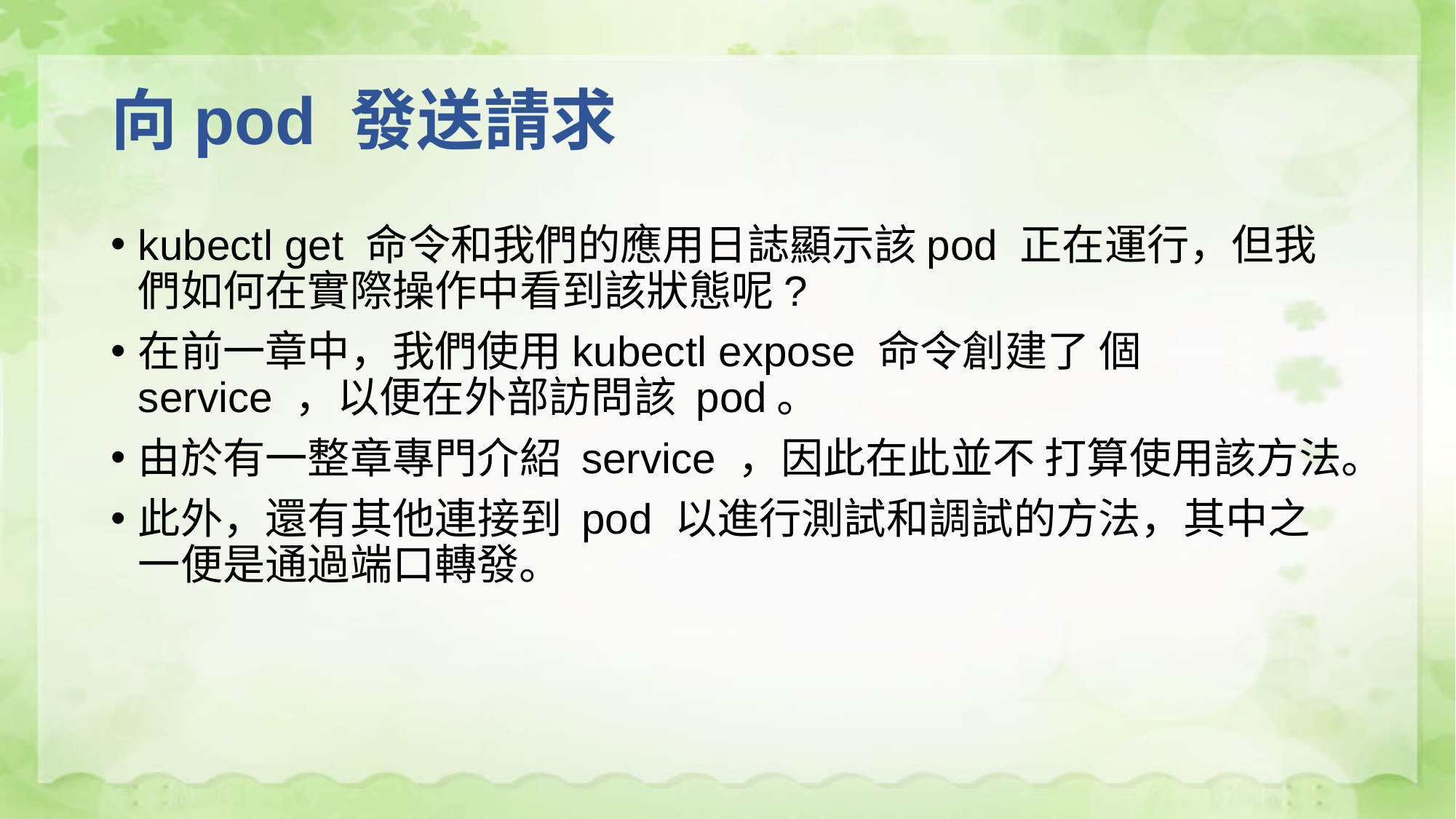

# 向pod 發送請求
kubectl get 命令和我們的應用日誌顯示該pod 正在運行，但我們如何在實際操作中看到該狀態呢?
在前一章中，我們使用kubectl expose 命令創建了 個 service ，以便在外部訪問該 pod。
由於有一整章專門介紹 service ，因此在此並不 打算使用該方法。
此外，還有其他連接到 pod 以進行測試和調試的方法，其中之一便是通過端口轉發。